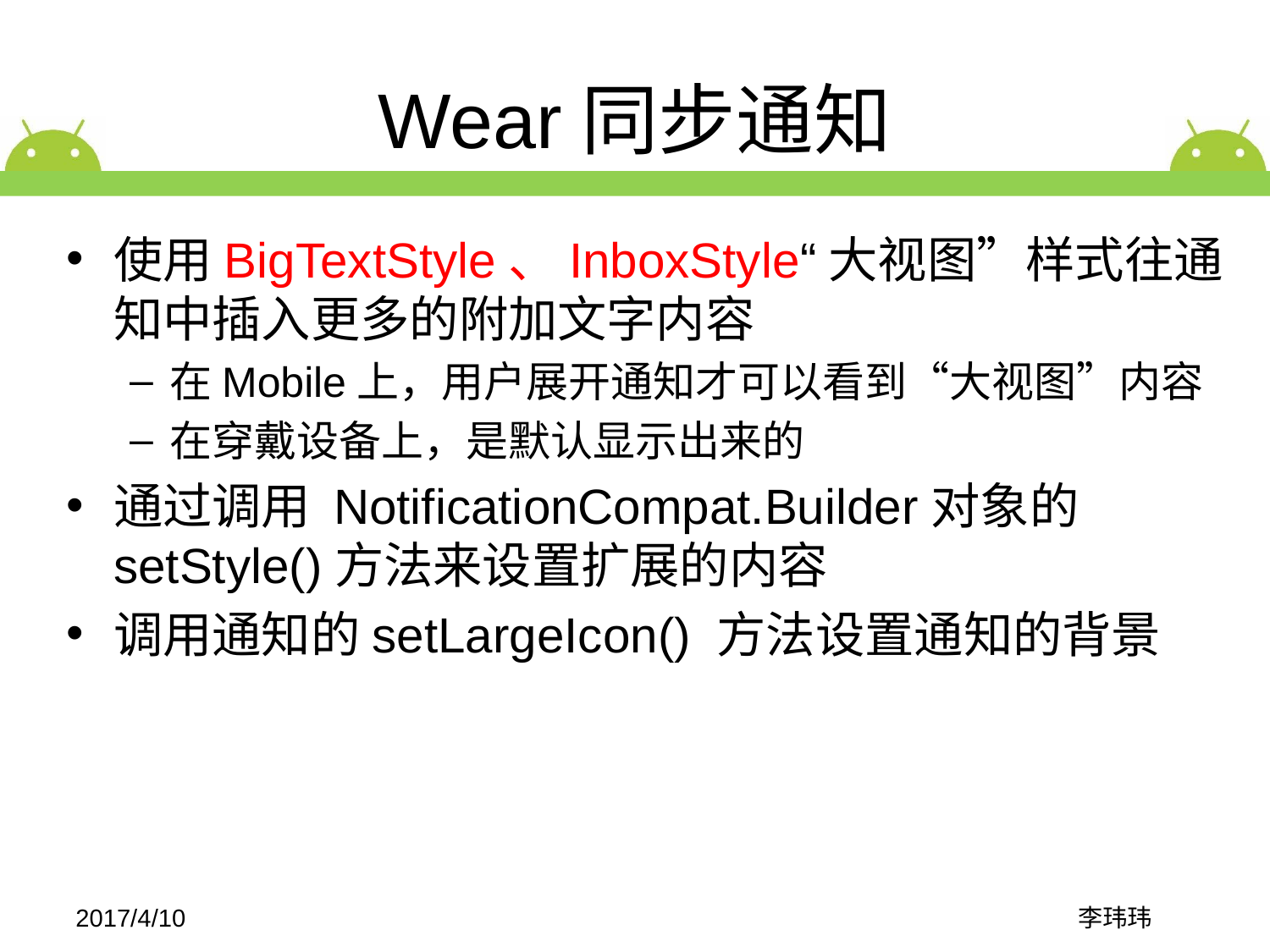

# Wear同步通知
使用BigTextStyle、InboxStyle“大视图”样式往通知中插入更多的附加文字内容
在Mobile上，用户展开通知才可以看到“大视图”内容
在穿戴设备上，是默认显示出来的
通过调用 NotificationCompat.Builder对象的 setStyle()方法来设置扩展的内容
调用通知的setLargeIcon() 方法设置通知的背景